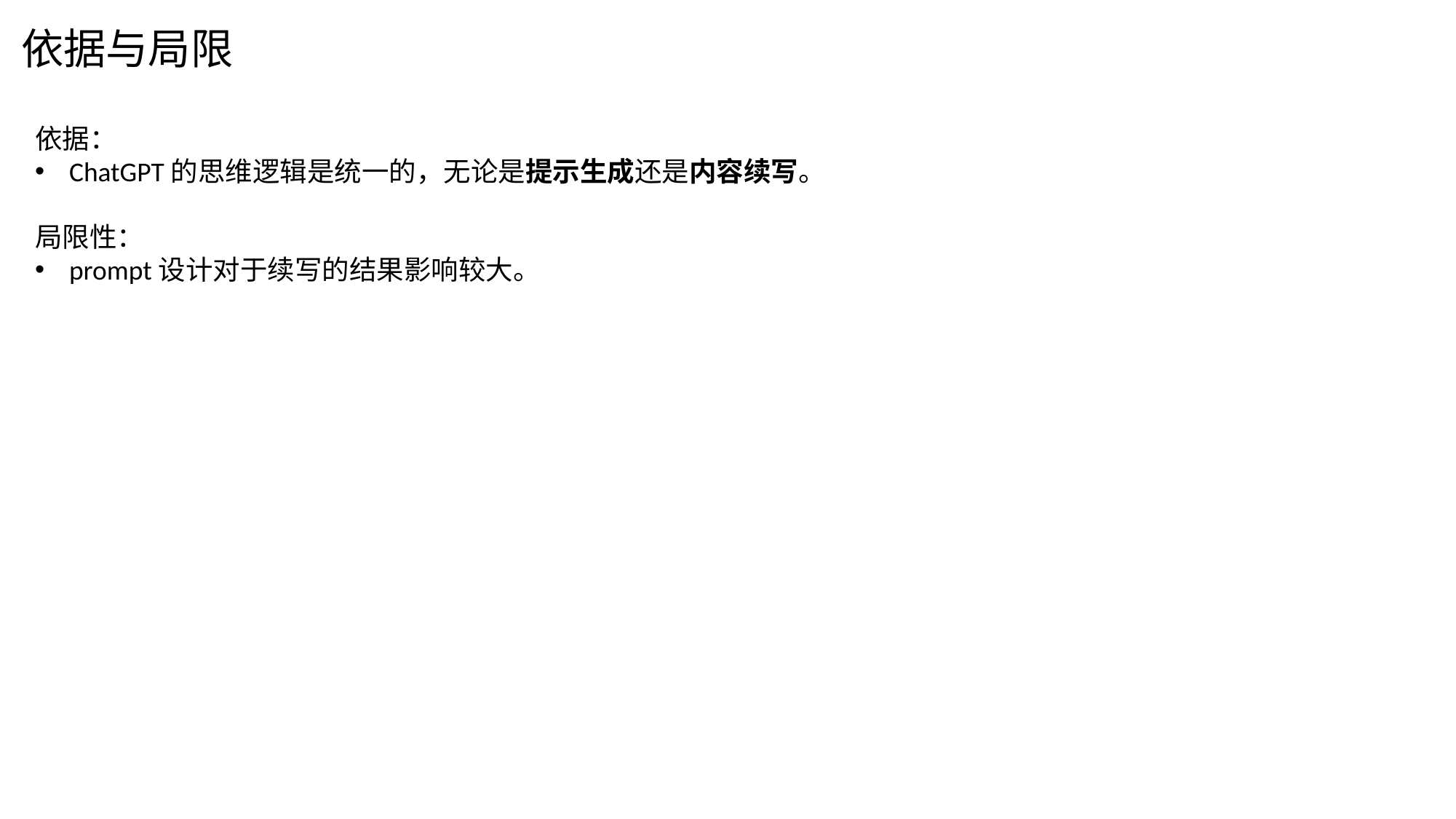

依据与局限

依据：
ChatGPT的思维逻辑是统一的，无论是提示生成还是内容续写。

局限性：
prompt设计对于续写的结果影响较大。